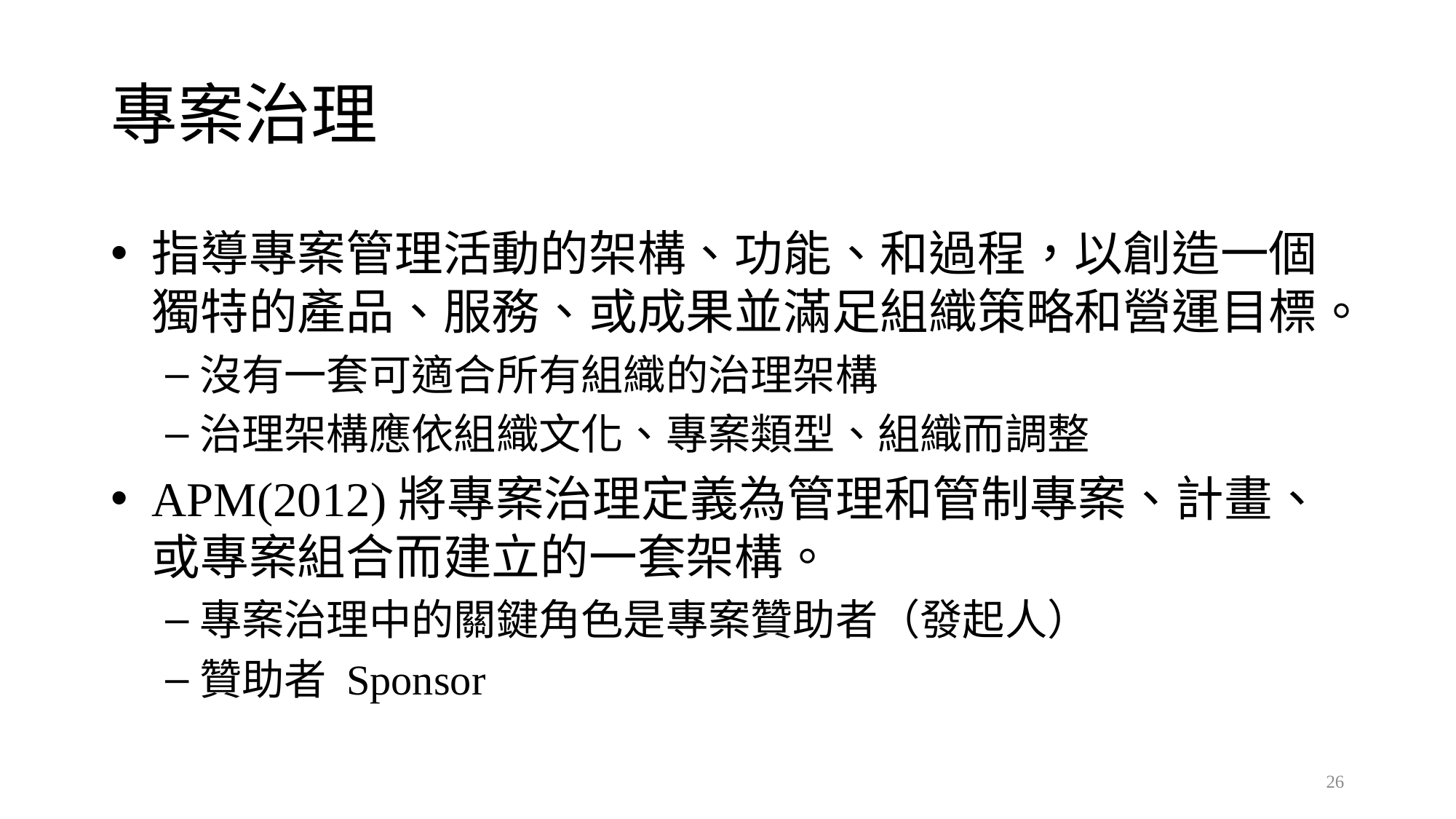

# 專案治理
指導專案管理活動的架構、功能、和過程，以創造一個獨特的產品、服務、或成果並滿足組織策略和營運目標。
沒有一套可適合所有組織的治理架構
治理架構應依組織文化、專案類型、組織而調整
APM(2012)將專案治理定義為管理和管制專案、計畫、或專案組合而建立的一套架構。
專案治理中的關鍵角色是專案贊助者（發起人）
贊助者 Sponsor

26